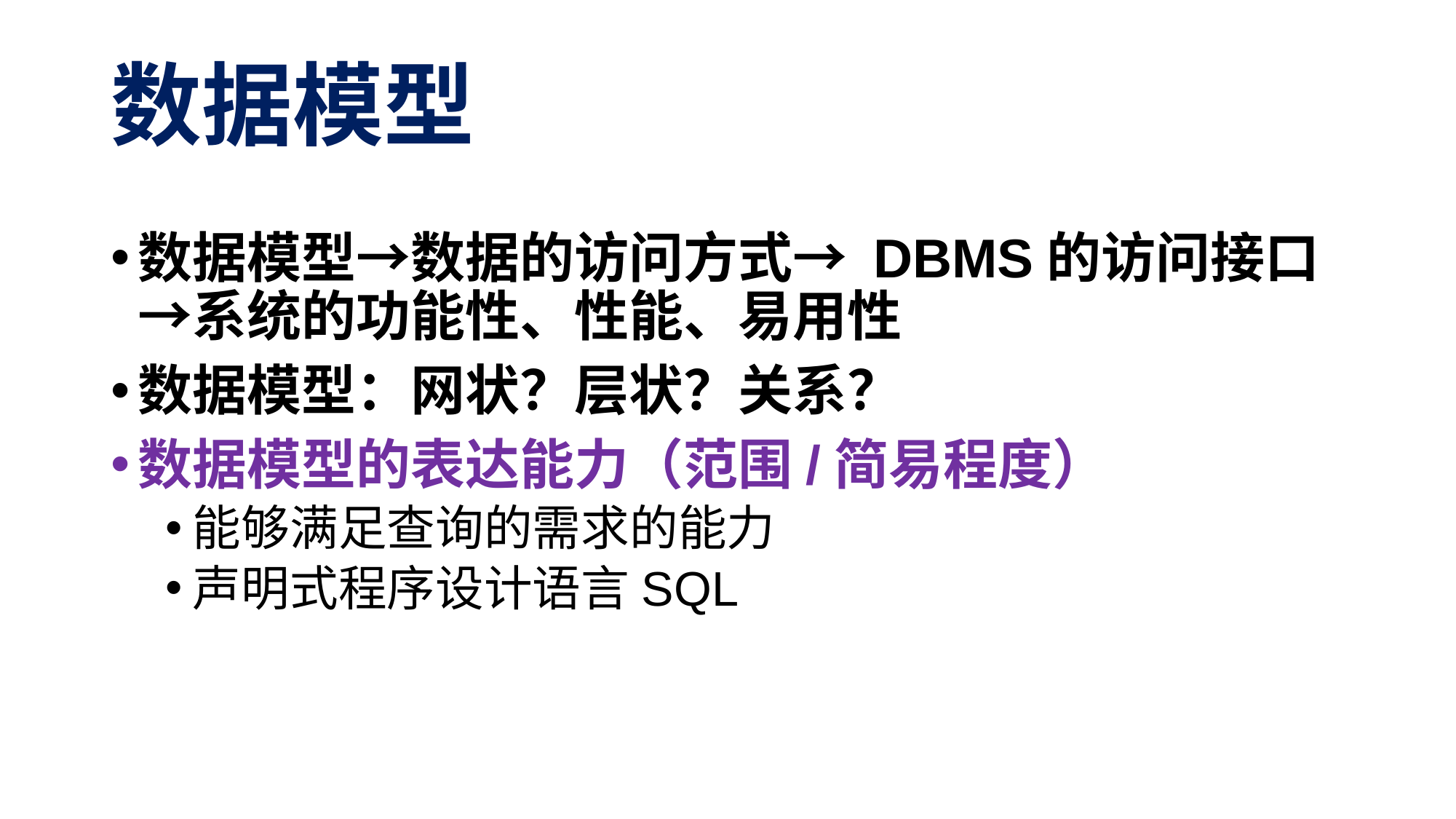

# 数据模型
数据模型→数据的访问方式→ DBMS的访问接口 →系统的功能性、性能、易用性
数据模型：网状？层状？关系？
数据模型的表达能力（范围/简易程度）
能够满足查询的需求的能力
声明式程序设计语言SQL